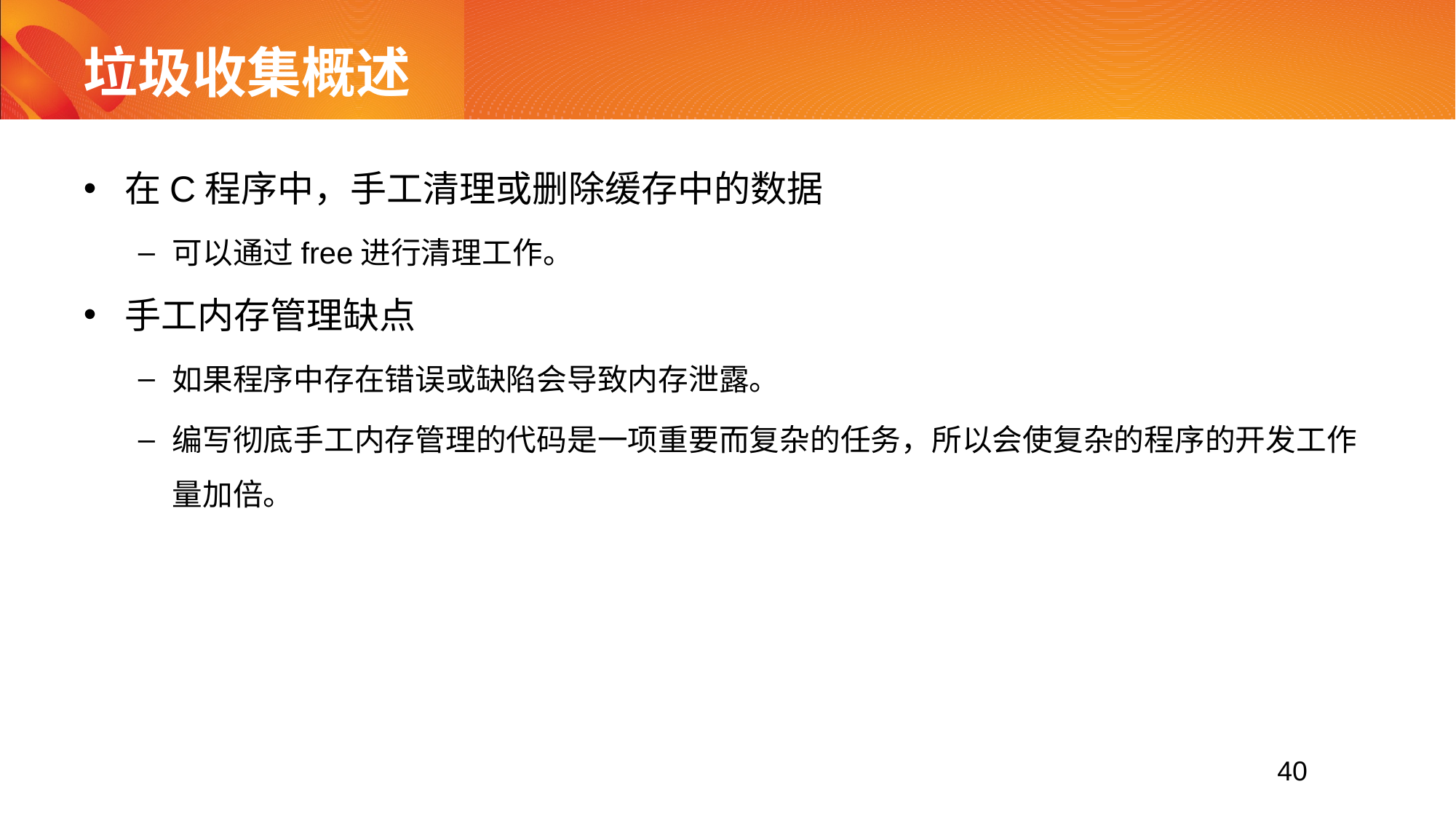

# 垃圾收集概述
在C程序中，手工清理或删除缓存中的数据
可以通过free进行清理工作。
手工内存管理缺点
如果程序中存在错误或缺陷会导致内存泄露。
编写彻底手工内存管理的代码是一项重要而复杂的任务，所以会使复杂的程序的开发工作量加倍。